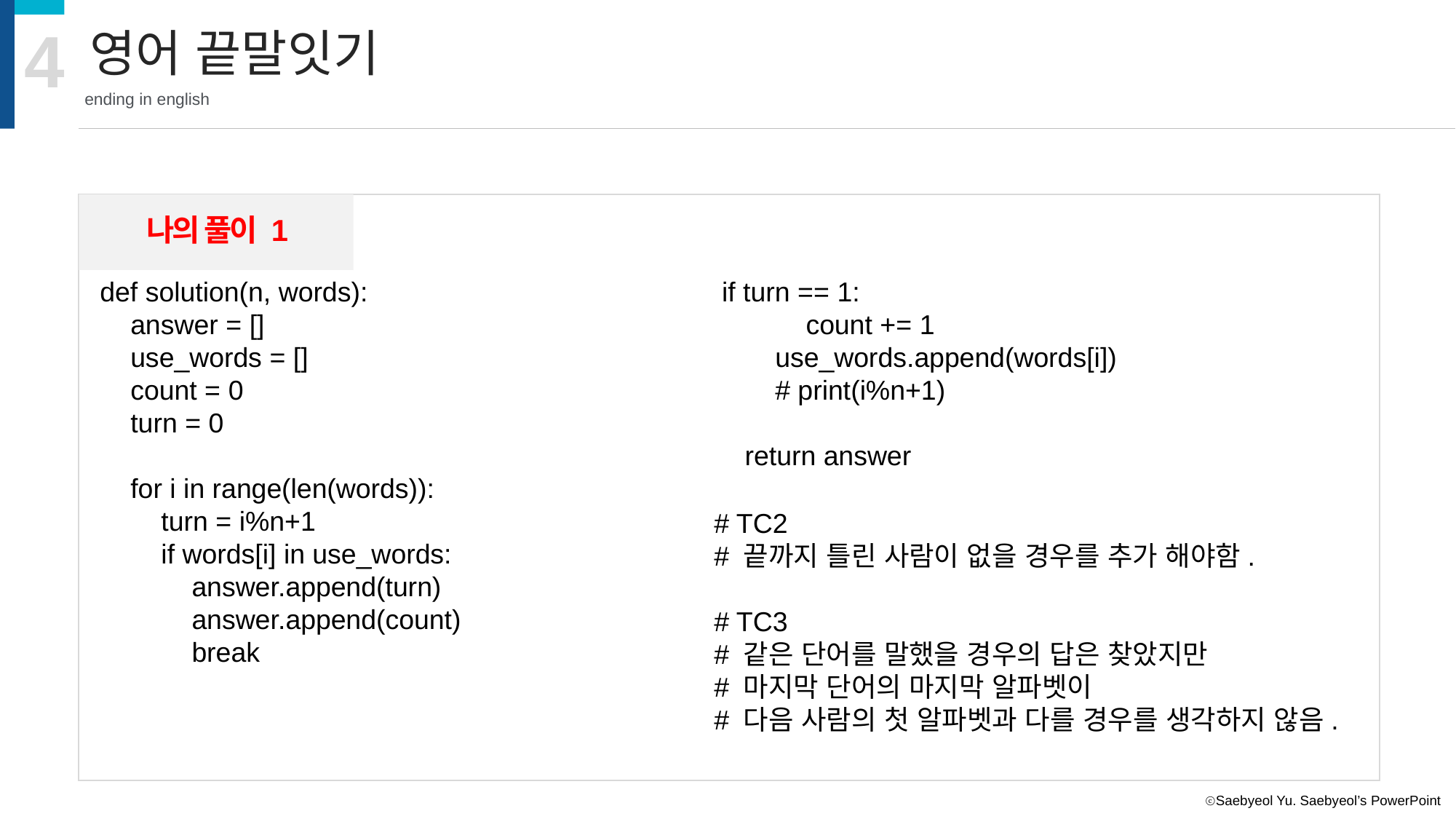

4
영어 끝말잇기
ending in english

나의 풀이 1
def solution(n, words):
    answer = []
    use_words = []
    count = 0
    turn = 0

    for i in range(len(words)):
        turn = i%n+1
        if words[i] in use_words:
            answer.append(turn)
            answer.append(count)
            break
 if turn == 1:
            count += 1
        use_words.append(words[i])
        # print(i%n+1)

    return answer
# TC2
# 끝까지 틀린 사람이 없을 경우를 추가 해야함.

# TC3
# 같은 단어를 말했을 경우의 답은 찾았지만
# 마지막 단어의 마지막 알파벳이
# 다음 사람의 첫 알파벳과 다를 경우를 생각하지 않음.